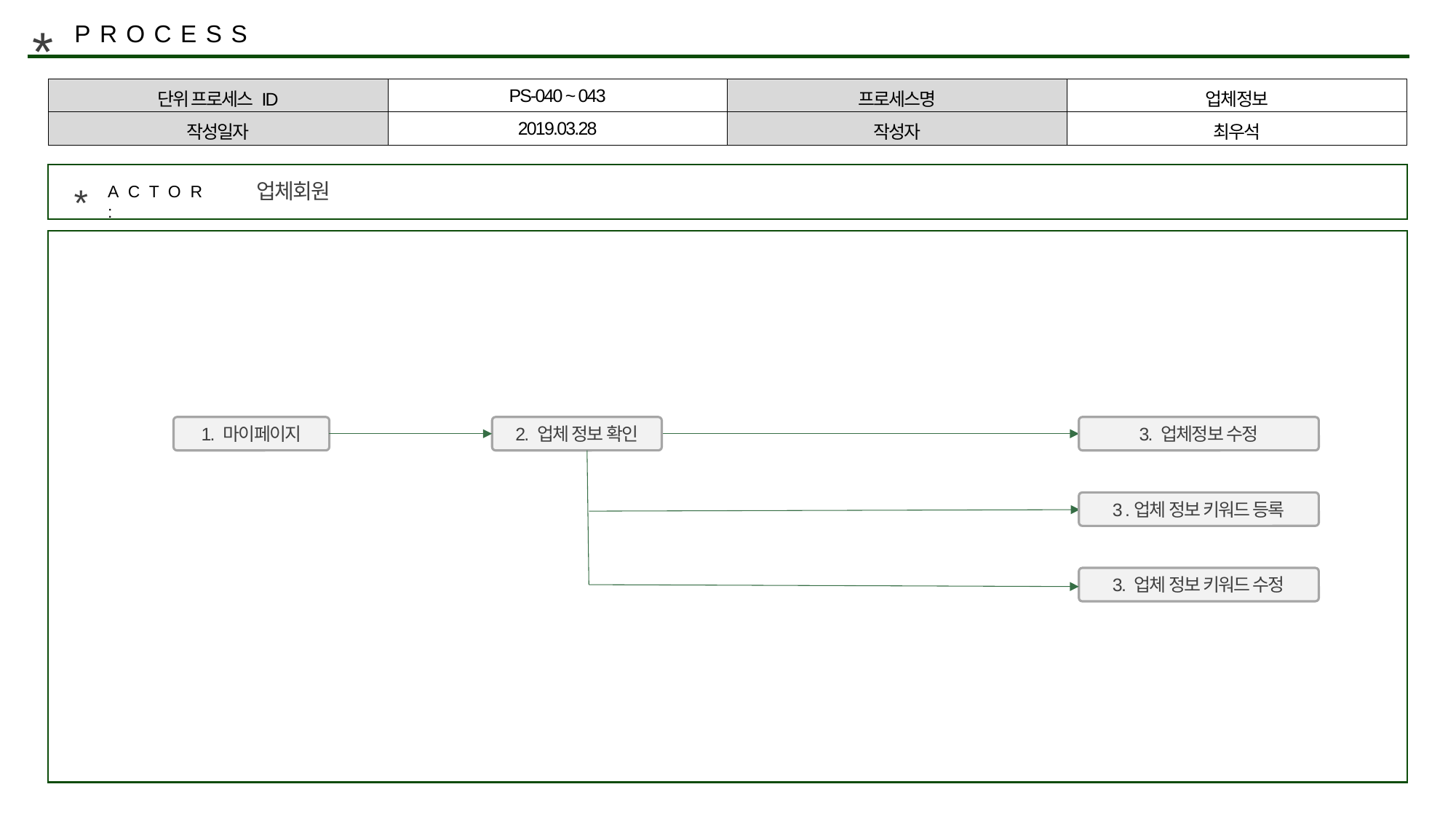

*
PROCESS
| 단위 프로세스 ID | PS-040 ~ 043 | 프로세스명 | 업체정보 |
| --- | --- | --- | --- |
| 작성일자 | 2019.03.28 | 작성자 | 최우석 |

업체회원
*
ACTOR :

1. 마이페이지
2. 업체 정보 확인
3. 업체정보 수정
3 .업체 정보 키워드 등록
3. 업체 정보 키워드 수정